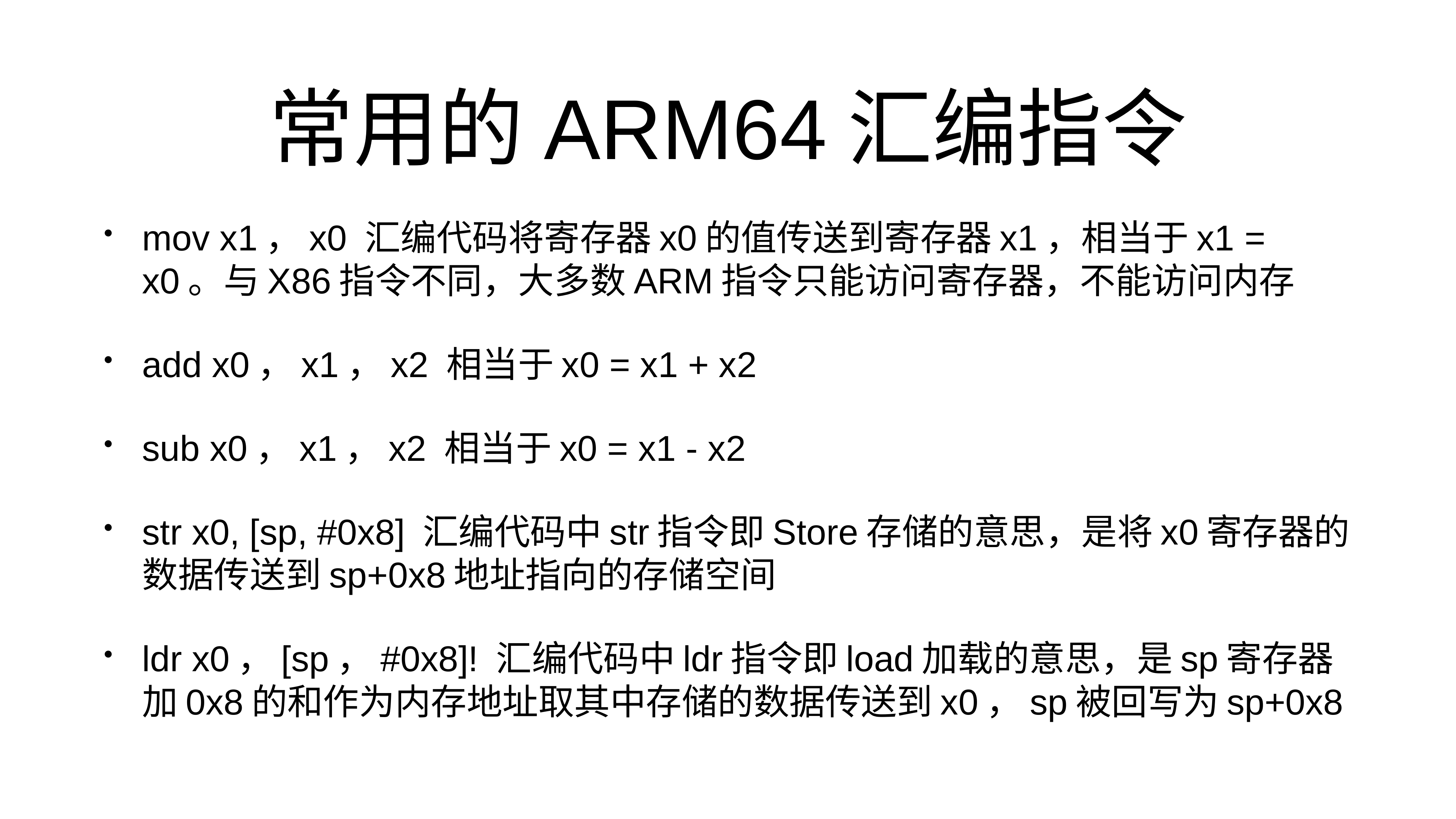

# 常用的ARM64汇编指令
mov x1，x0 汇编代码将寄存器x0的值传送到寄存器x1，相当于x1 = x0。与X86指令不同，大多数ARM指令只能访问寄存器，不能访问内存
add x0，x1，x2 相当于x0 = x1 + x2
sub x0，x1，x2 相当于x0 = x1 - x2
str x0, [sp, #0x8] 汇编代码中str指令即Store存储的意思，是将x0寄存器的数据传送到sp+0x8地址指向的存储空间
ldr x0，[sp，#0x8]! 汇编代码中ldr指令即load加载的意思，是sp寄存器加0x8的和作为内存地址取其中存储的数据传送到x0，sp被回写为sp+0x8